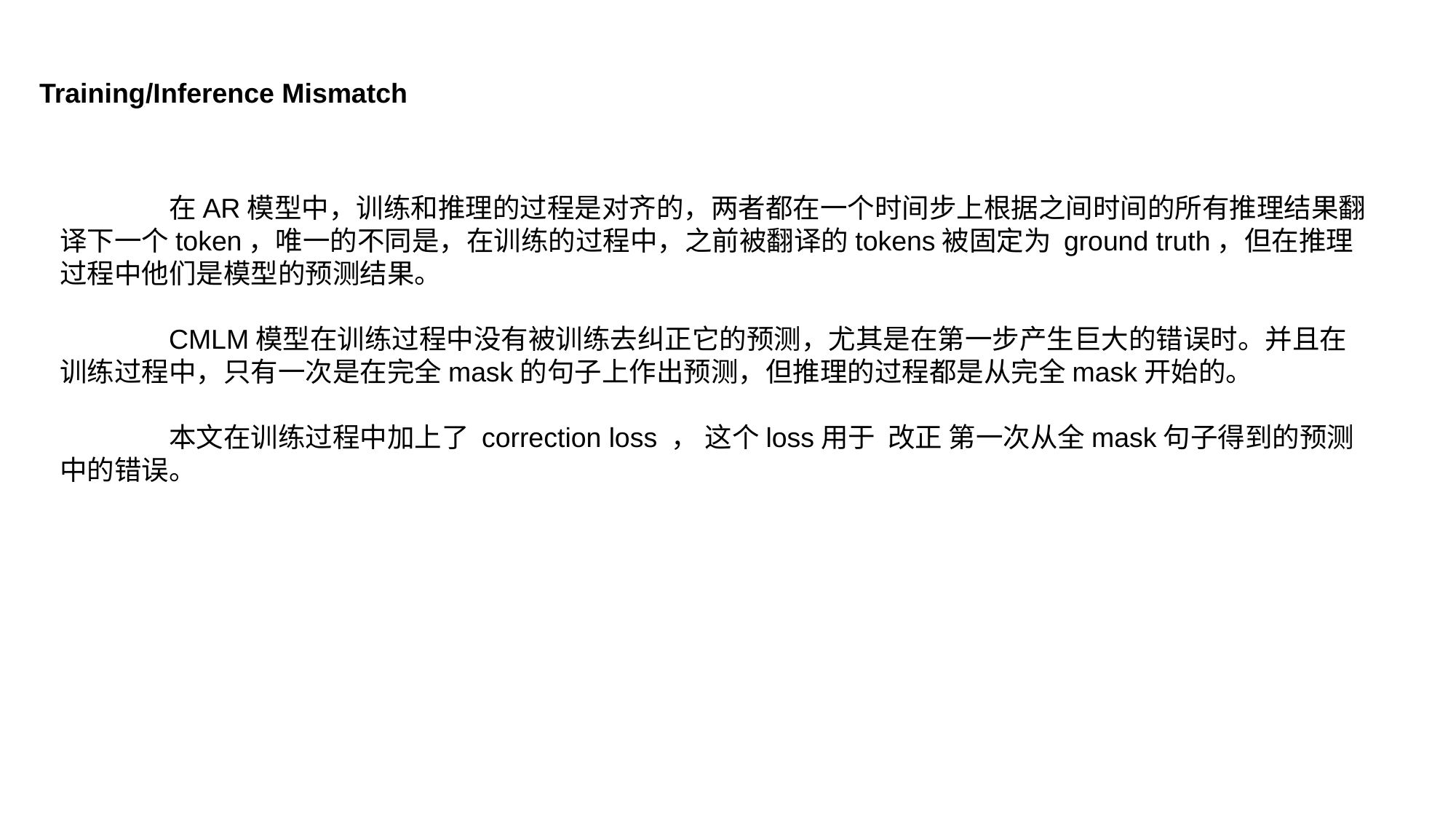

# Training/Inference Mismatch
	在AR模型中，训练和推理的过程是对齐的，两者都在一个时间步上根据之间时间的所有推理结果翻译下一个token，唯一的不同是，在训练的过程中，之前被翻译的tokens被固定为 ground truth，但在推理过程中他们是模型的预测结果。​

	CMLM模型在训练过程中没有被训练去纠正它的预测，尤其是在第一步产生巨大的错误时。并且在训练过程中，只有一次是在完全mask的句子上作出预测，但推理的过程都是从完全mask开始的。​

	本文在训练过程中加上了 correction loss ， 这个loss用于  改正 第一次从全mask句子得到的预测 中的错误。